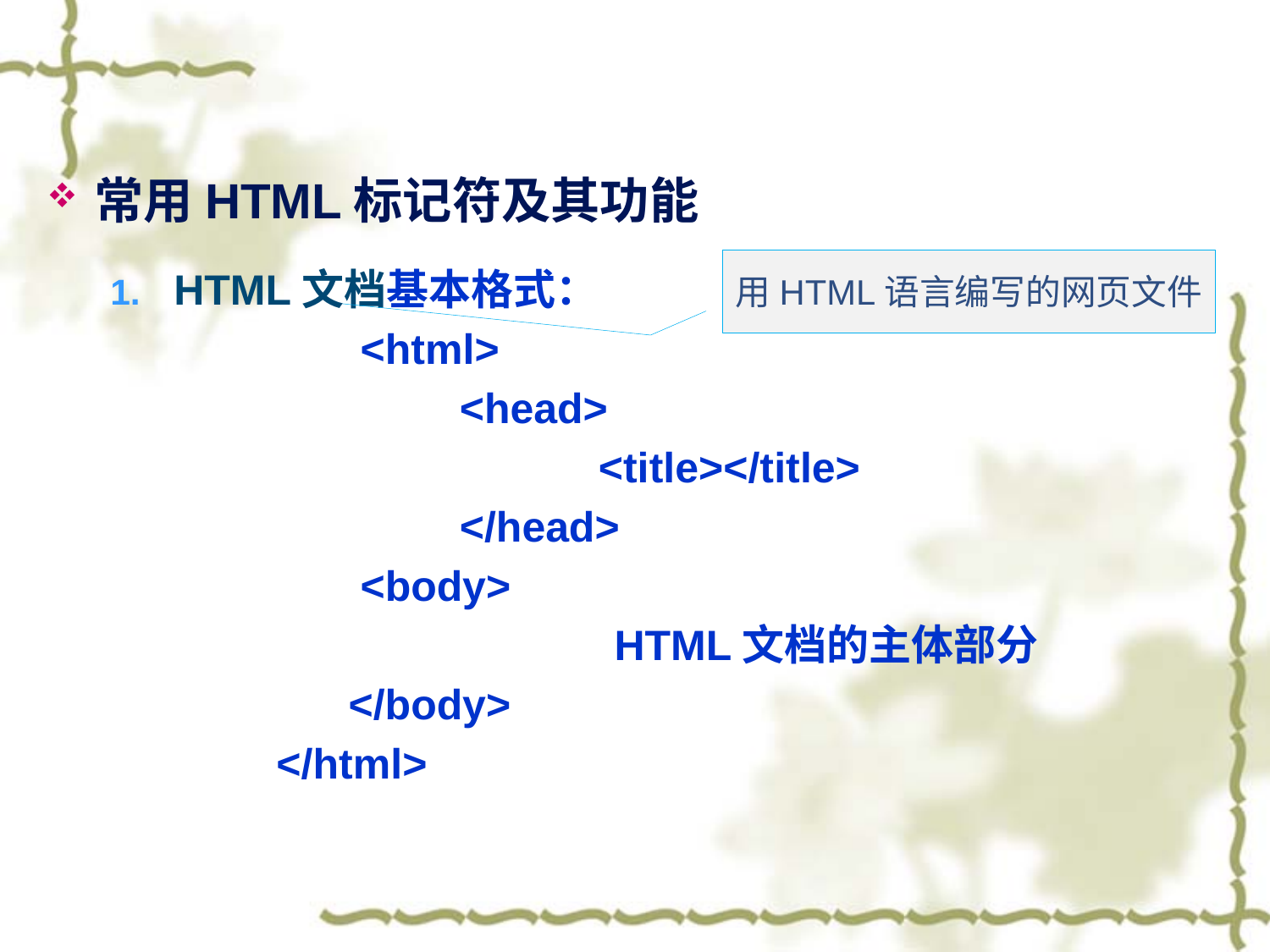

常用HTML标记符及其功能
HTML文档基本格式：
			 <html>
                	<head>
	                  		 <title></title>
                	</head>
                       	 <body>
	                           		 HTML文档的主体部分
                        	</body>
              </html>
用HTML语言编写的网页文件